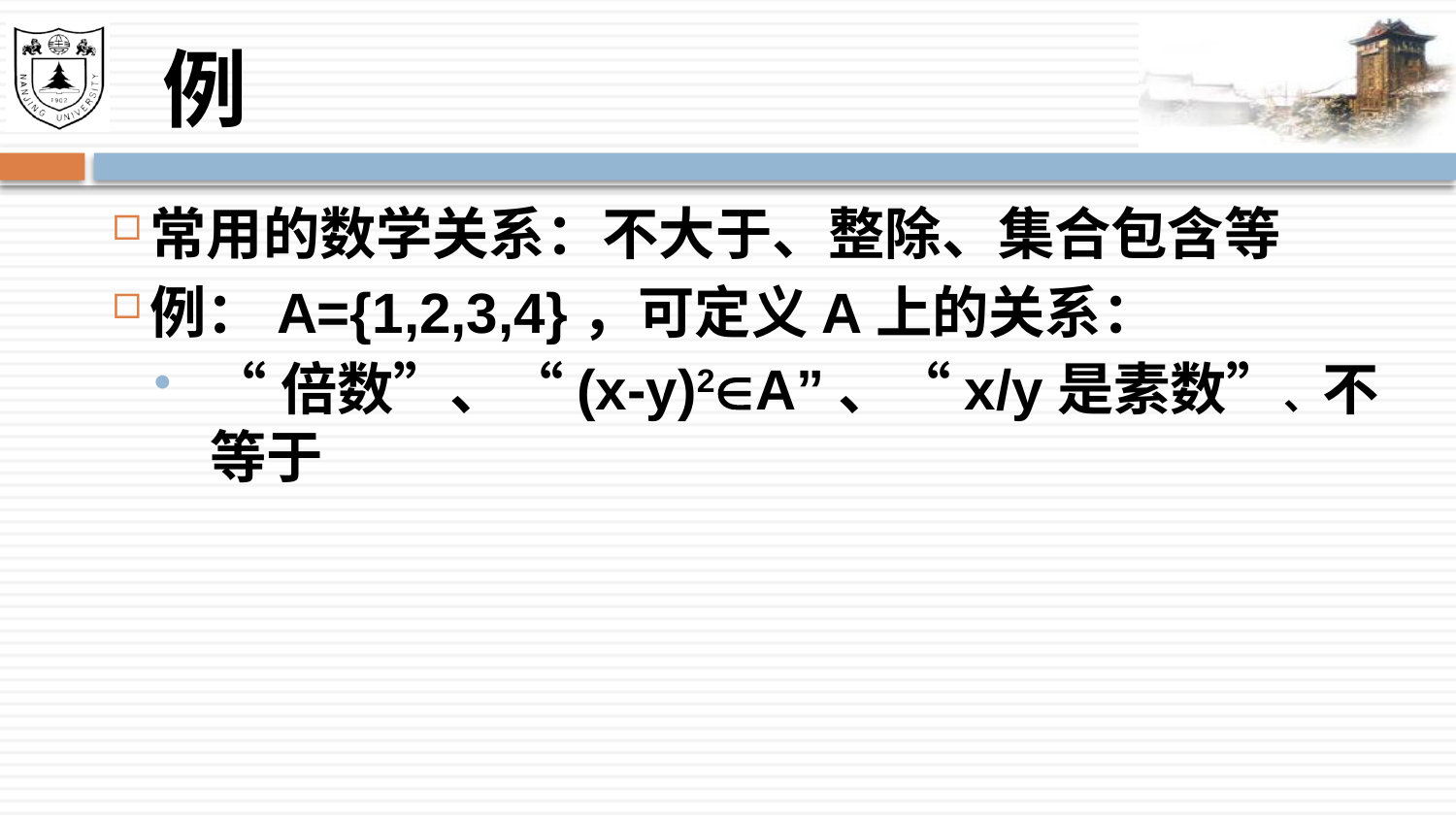

# 例
常用的数学关系：不大于、整除、集合包含等
例：A={1,2,3,4}，可定义A上的关系：
“倍数”、“(x-y)2∈A”、“x/y是素数”、不等于